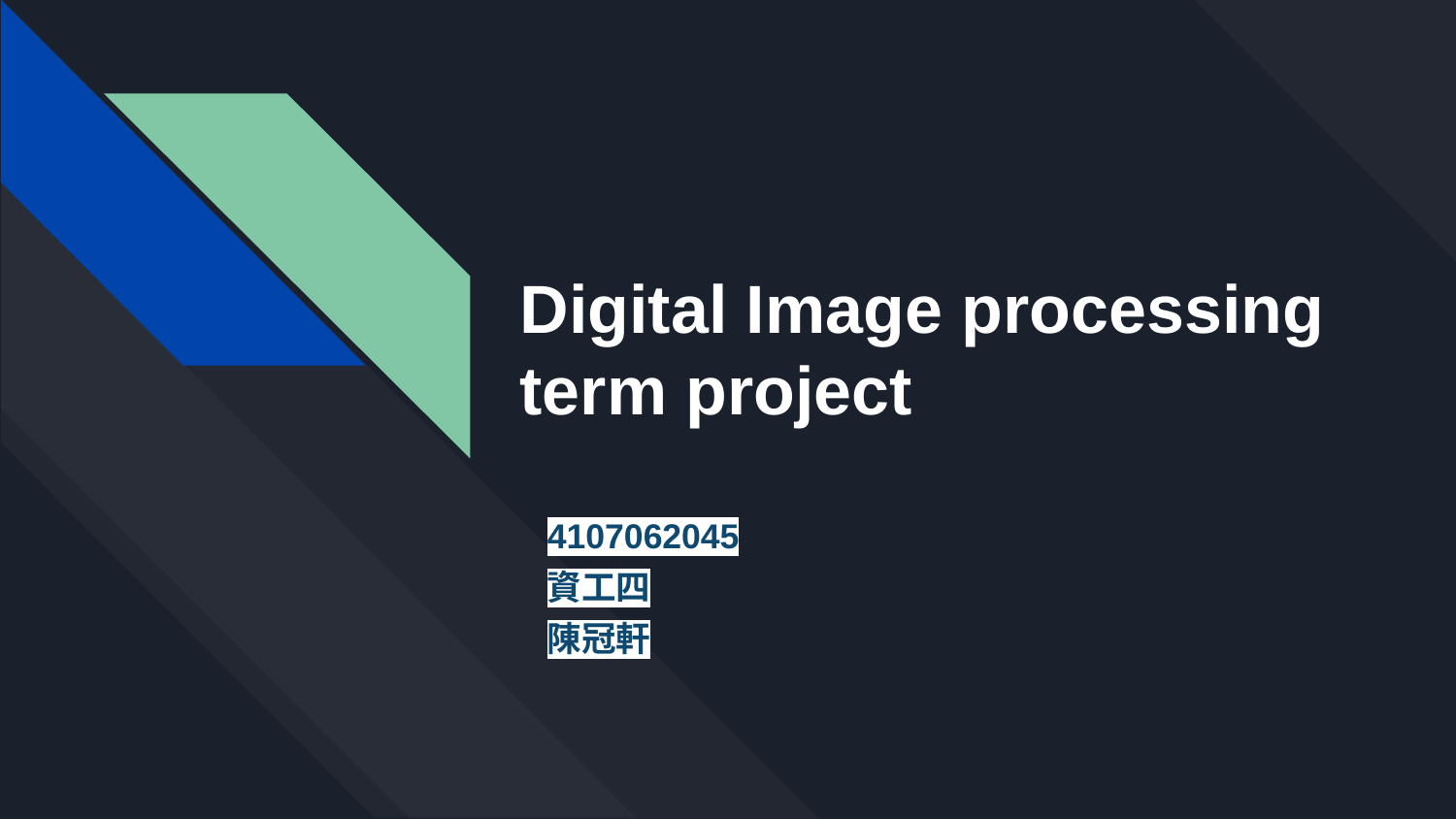

# Digital Image processing
term project
4107062045
資工四
陳冠軒